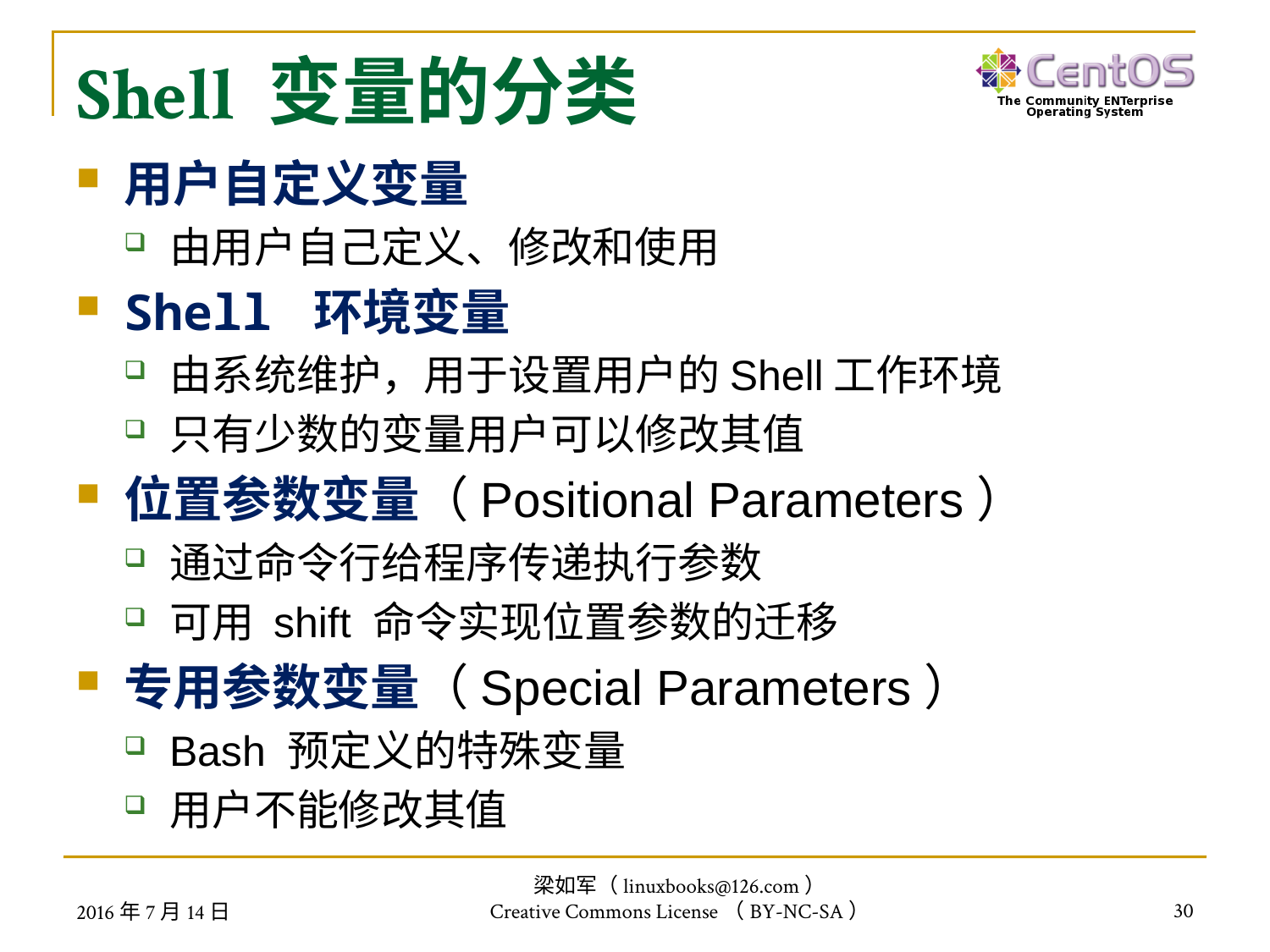

# Shell 变量的分类
用户自定义变量
由用户自己定义、修改和使用
Shell 环境变量
由系统维护，用于设置用户的Shell工作环境
只有少数的变量用户可以修改其值
位置参数变量（Positional Parameters）
通过命令行给程序传递执行参数
可用 shift 命令实现位置参数的迁移
专用参数变量（Special Parameters）
Bash 预定义的特殊变量
用户不能修改其值

梁如军（linuxbooks@126.com）
Creative Commons License（BY-NC-SA）
2016年7月14日
30